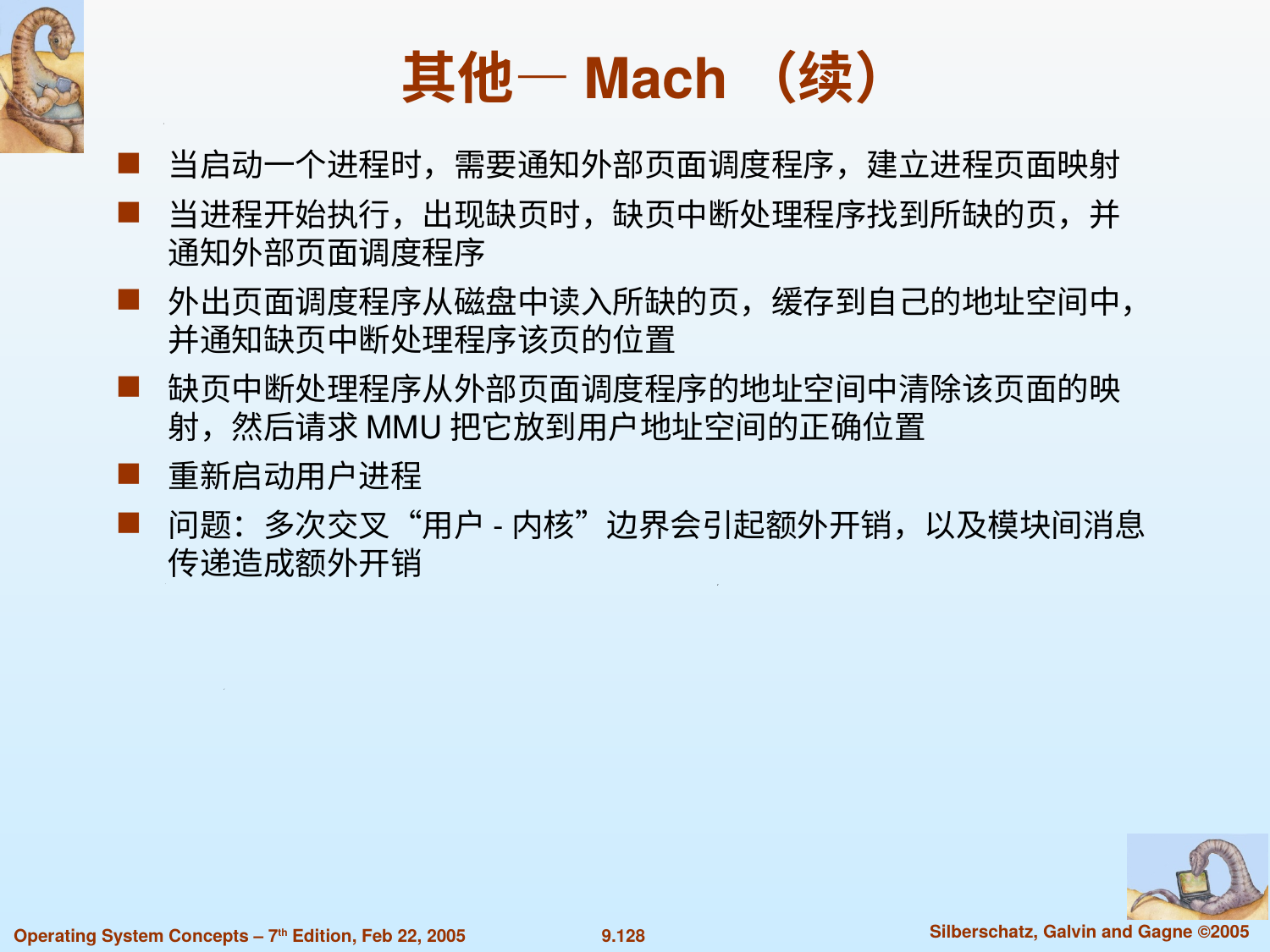

其他—Mach（续）
当启动一个进程时，需要通知外部页面调度程序，建立进程页面映射
当进程开始执行，出现缺页时，缺页中断处理程序找到所缺的页，并通知外部页面调度程序
外出页面调度程序从磁盘中读入所缺的页，缓存到自己的地址空间中，并通知缺页中断处理程序该页的位置
缺页中断处理程序从外部页面调度程序的地址空间中清除该页面的映射，然后请求MMU把它放到用户地址空间的正确位置
重新启动用户进程
问题：多次交叉“用户-内核”边界会引起额外开销，以及模块间消息传递造成额外开销